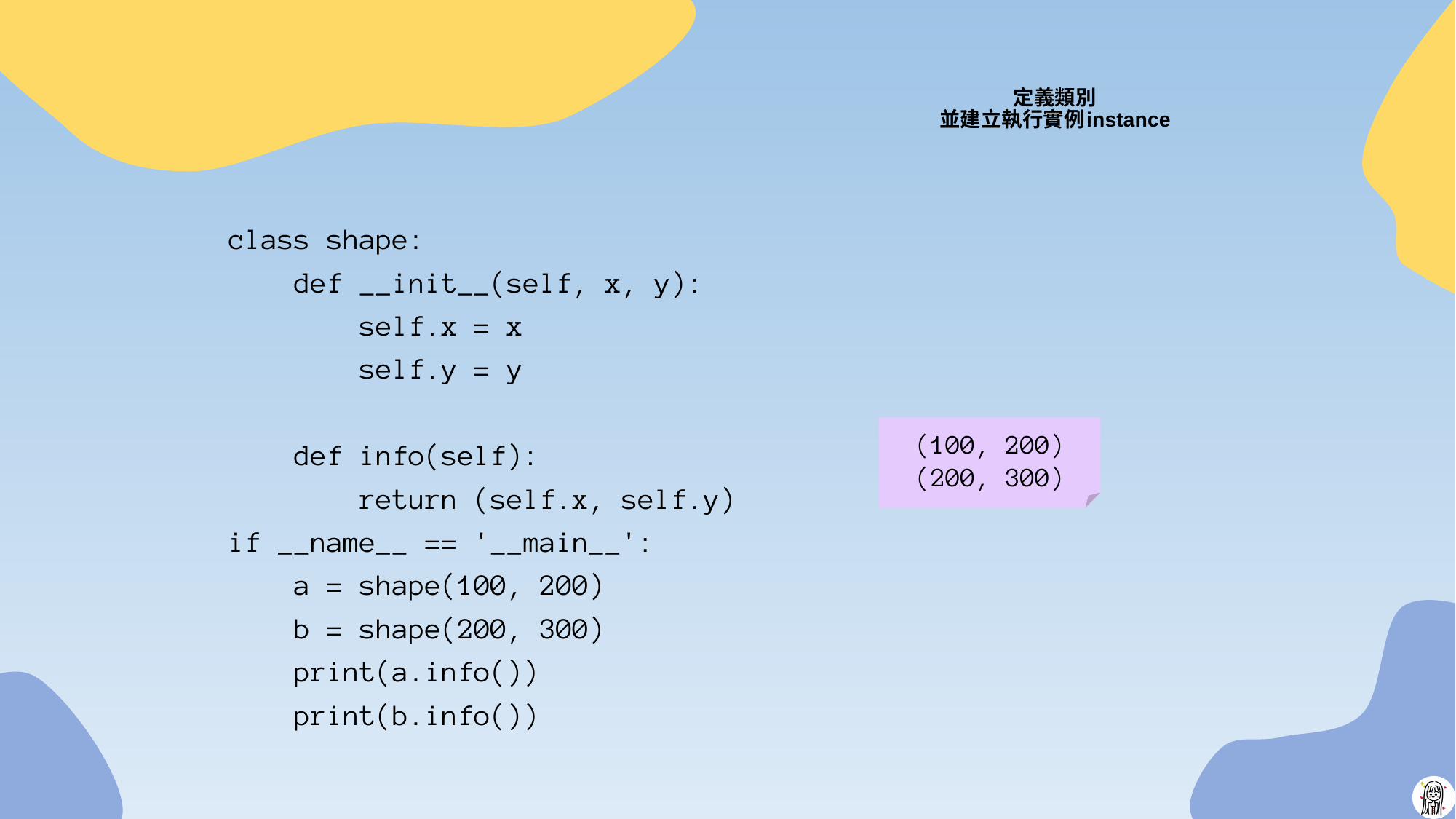

# 定義類別 並建立執行實例instance
class shape:
    def __init__(self, x, y):
        self.x = x
        self.y = y

    def info(self):
        return (self.x, self.y)
if __name__ == '__main__':
    a = shape(100, 200)
    b = shape(200, 300)
    print(a.info())
    print(b.info())

(100, 200)
(200, 300)
30